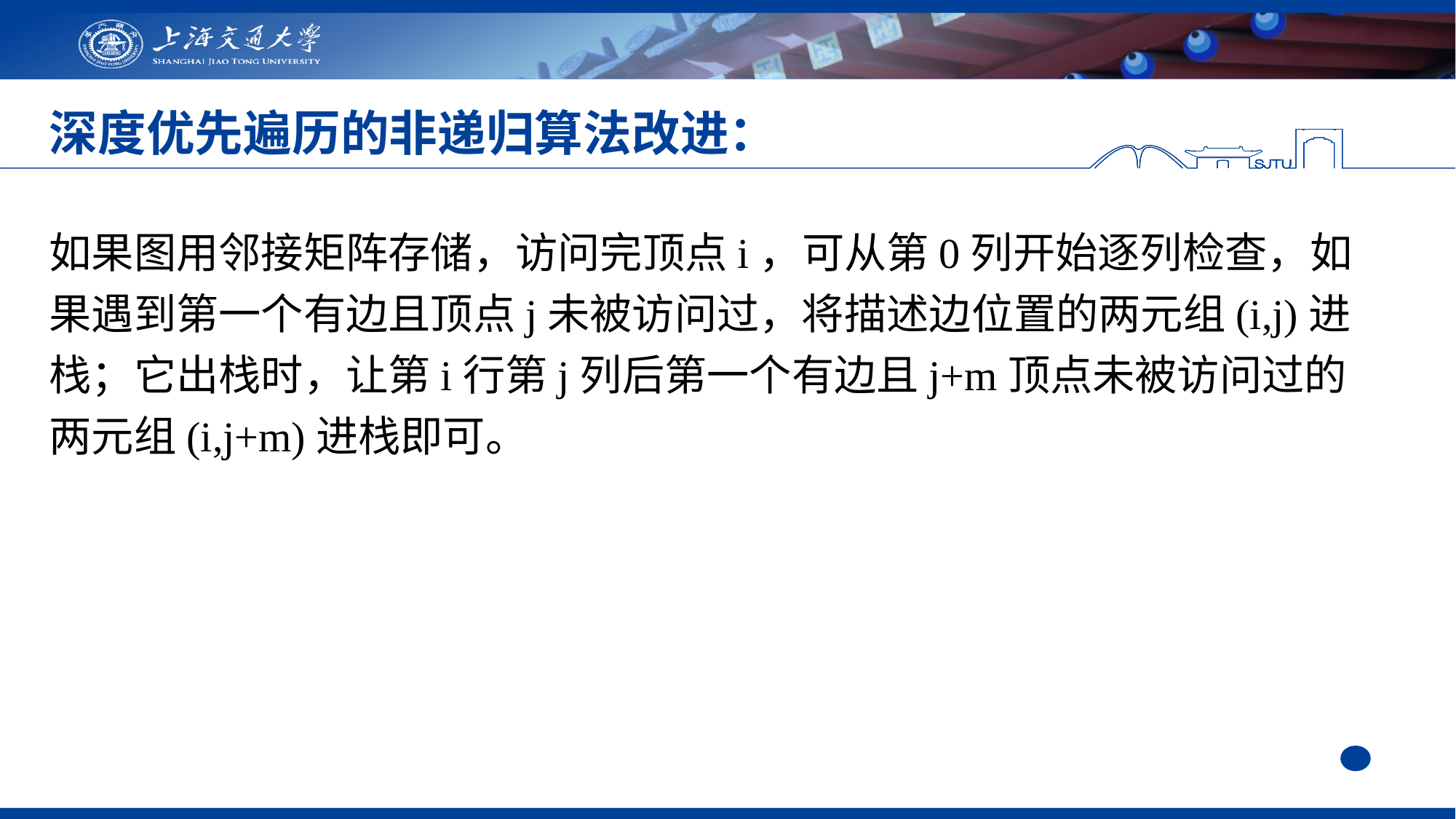

# 深度优先遍历的非递归算法改进：
如果图用邻接矩阵存储，访问完顶点i，可从第0列开始逐列检查，如果遇到第一个有边且顶点j未被访问过，将描述边位置的两元组(i,j)进栈；它出栈时，让第i行第j列后第一个有边且j+m顶点未被访问过的两元组(i,j+m)进栈即可。